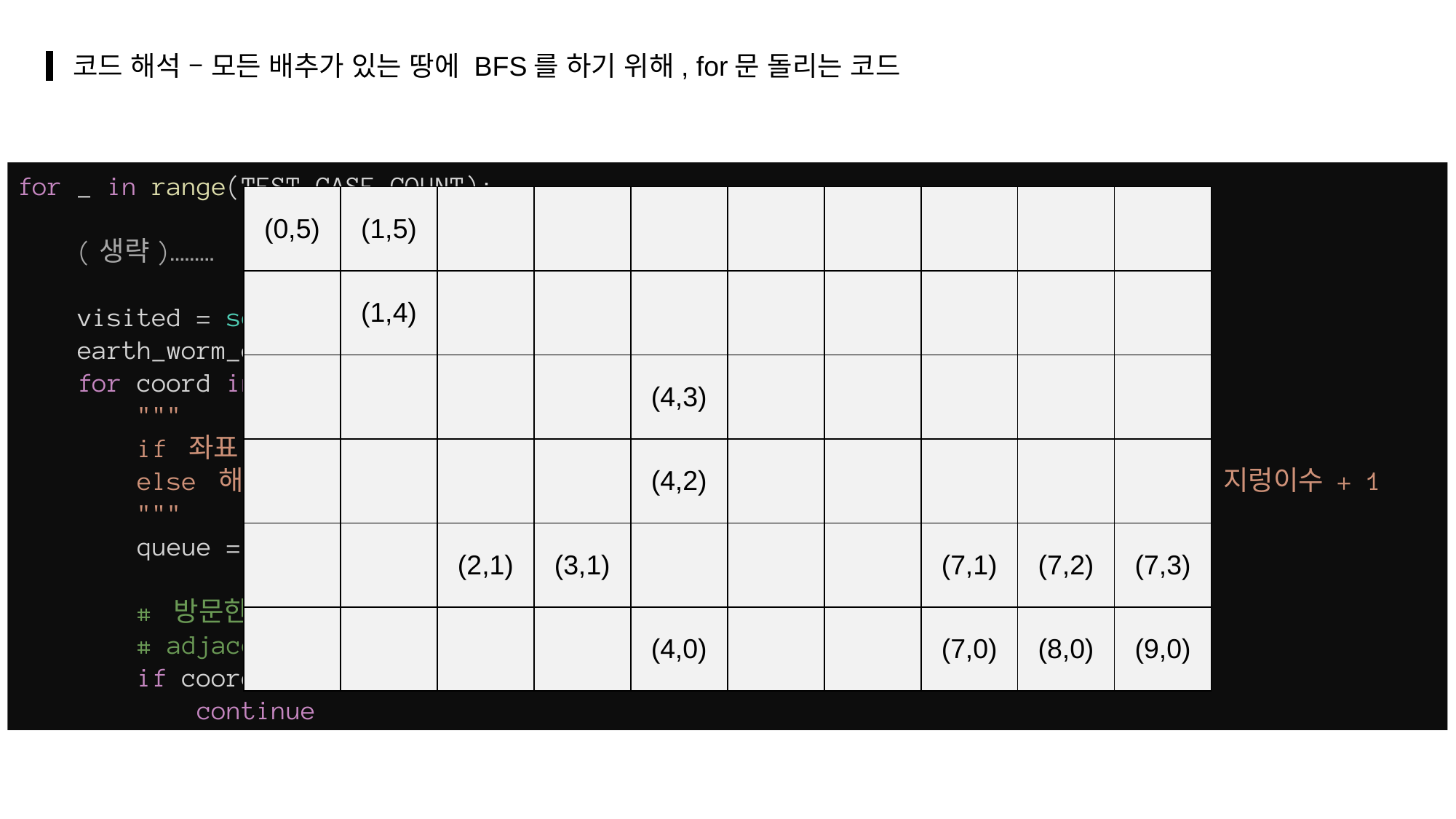

코드 해석 – 모든 배추가 있는 땅에 BFS를 하기 위해, for문 돌리는 코드
medium
bold
for _ in range(TEST_CASE_COUNT):

    (생략)………

    visited = set()         # 방문한 좌표
    earth_worm_count = 0    # 필요한 지렁이의 수
    for coord in adjacent_data.keys():
        """
        if 좌표(coord)가 이미 방문한 좌표이면 -> continue(다음 배추의 좌표로 이동)
        else 해당 배추의 좌표(coord)대해 BFS(너비우선탐색) 시행 -> 방문한 좌표 추가 -> 지렁이수 + 1
        """
        queue = deque([coord])
        # 방문한 좌표라면 지렁이 수를 카운트 하면 안되므로, 밑의 코드를 무시하고
        # adjacent_data의 다음 key값으로 이동하여 for문 진행
        if coord in visited:
            continue
extrabold
| (0,5) | (1,5) |  |  |  |  |  |  |  |  |
| --- | --- | --- | --- | --- | --- | --- | --- | --- | --- |
|  | (1,4) |  |  |  |  |  |  |  |  |
|  |  |  |  | (4,3) |  |  |  |  |  |
|  |  |  |  | (4,2) |  |  |  |  |  |
|  |  | (2,1) | (3,1) |  |  |  | (7,1) | (7,2) | (7,3) |
|  |  |  |  | (4,0) |  |  | (7,0) | (8,0) | (9,0) |

주제